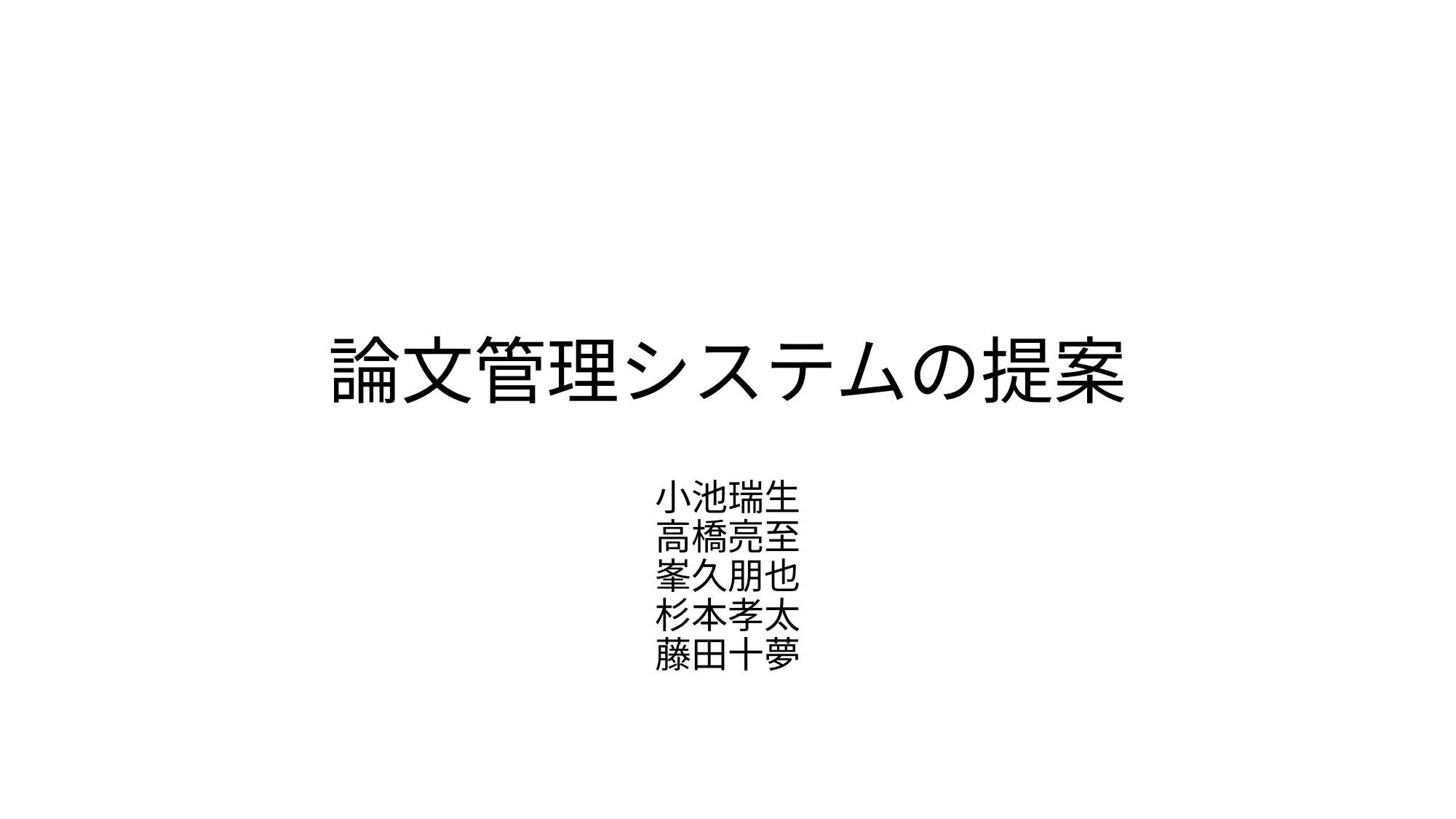

# 論文管理システムの提案

小池瑞生
高橋亮至
峯久朋也
杉本孝太
藤田十夢